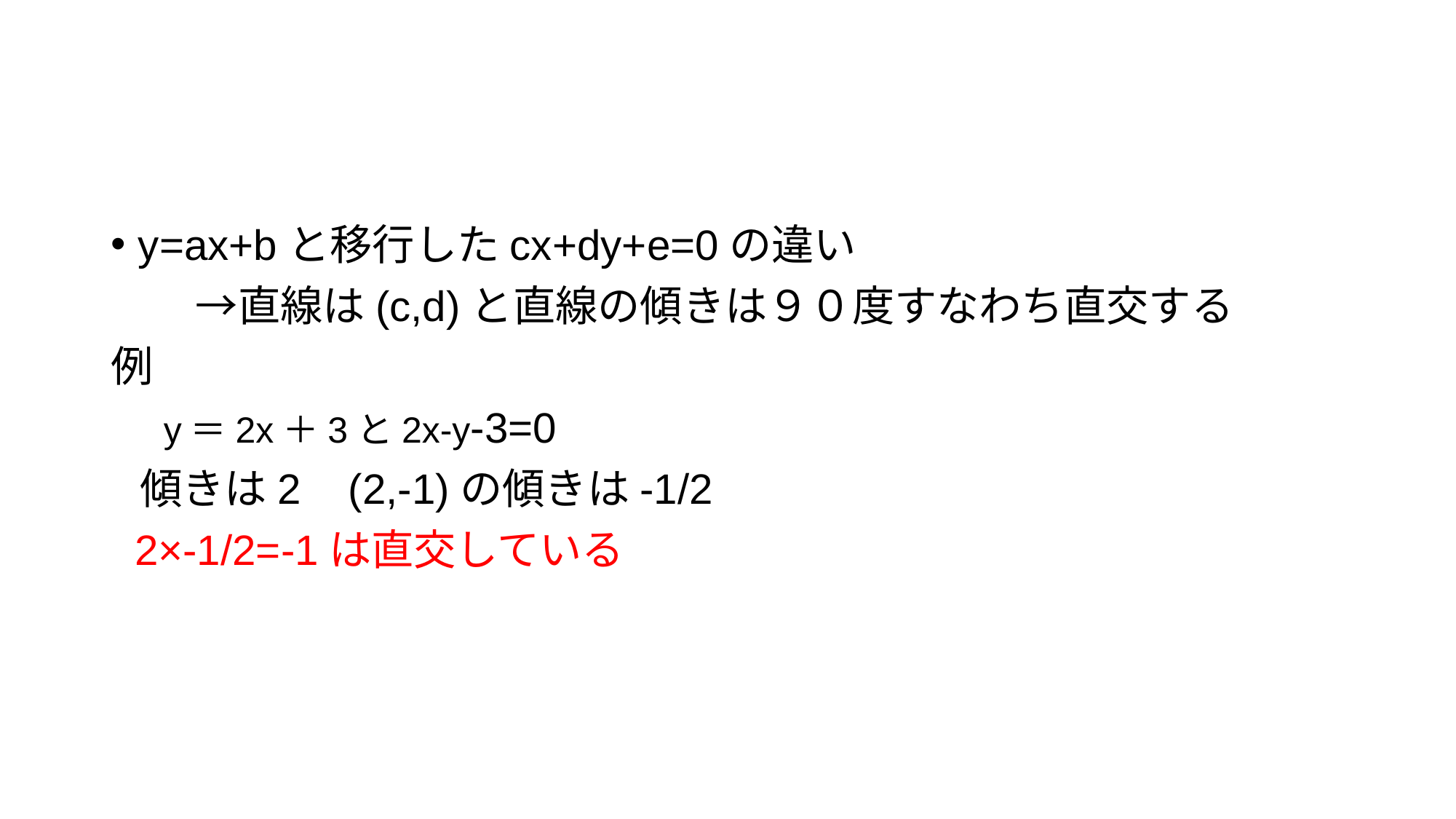

y=ax+bと移行したcx+dy+e=0の違い
　　→直線は(c,d)と直線の傾きは９０度すなわち直交する
例
　y＝2x＋3と2x-y-3=0
  傾きは2    (2,-1)の傾きは-1/2
  2×-1/2=-1は直交している